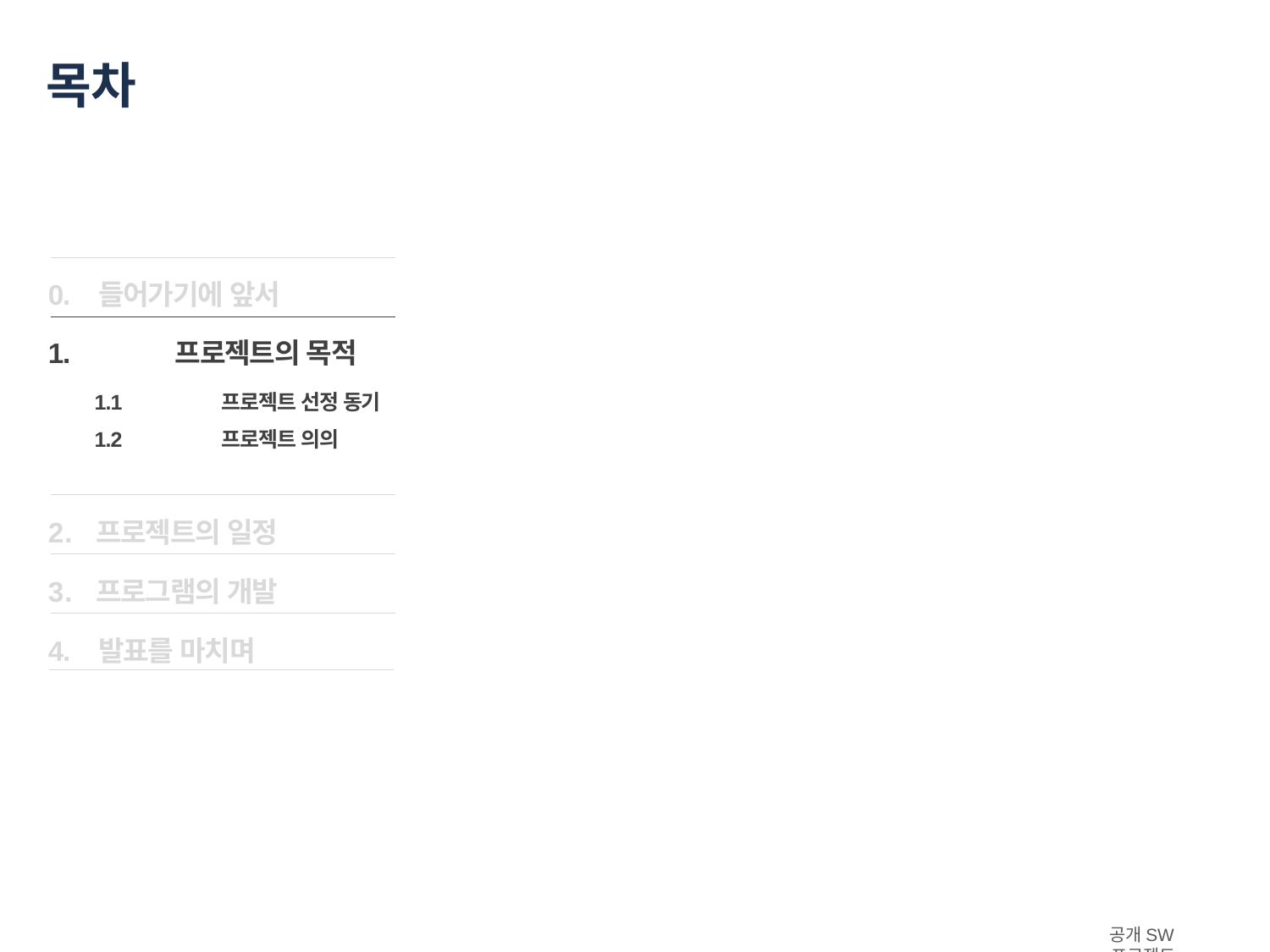

# 목차
0.   들어가기에 앞서
1.	프로젝트의 목적
	1.1	프로젝트 선정 동기
	1.2	프로젝트 의의

프로젝트의 일정
프로그램의 개발
4.   발표를 마치며

공개SW프로젝트